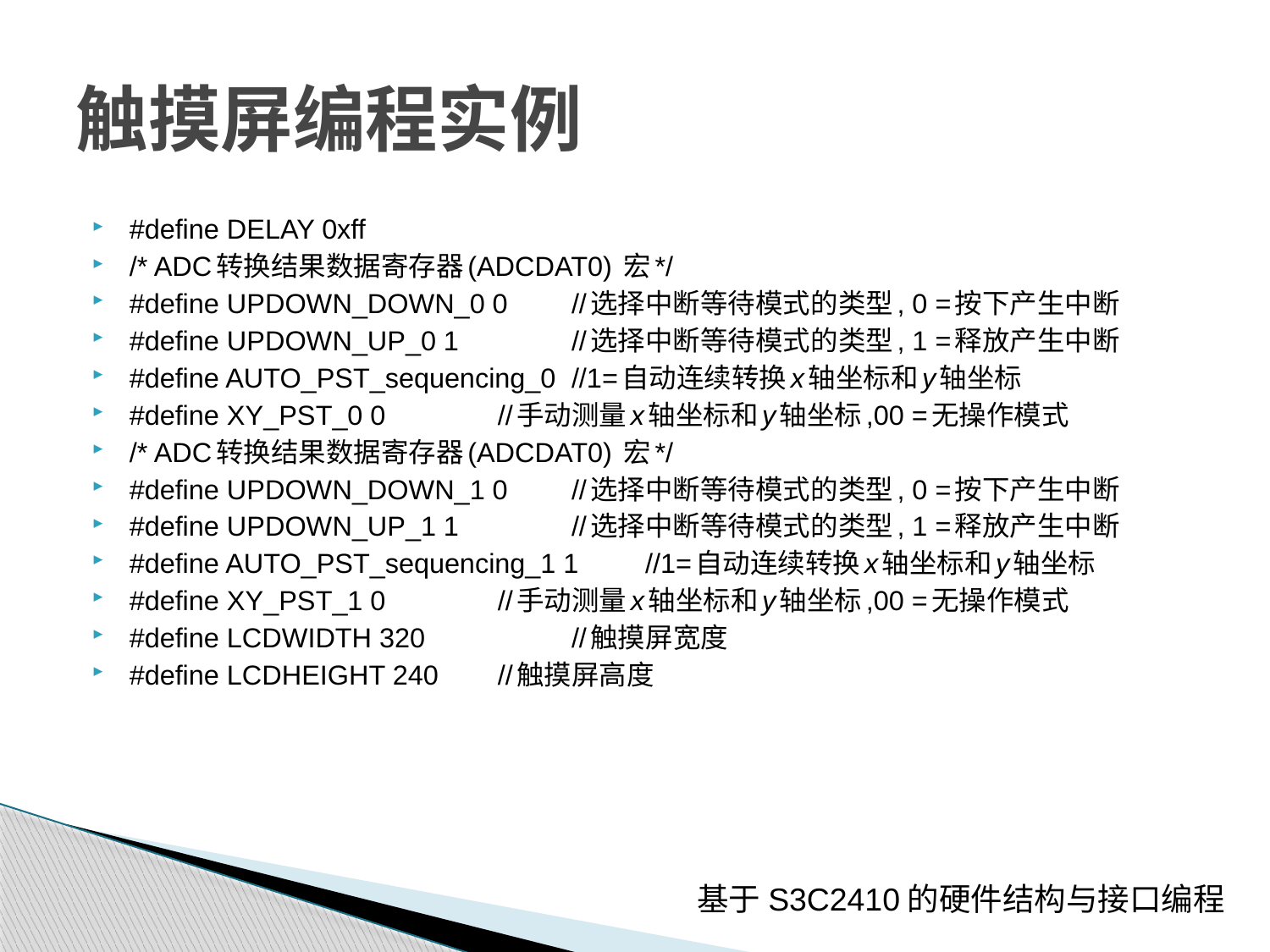

# 触摸屏编程实例
#define DELAY 0xff
/* ADC转换结果数据寄存器(ADCDAT0) 宏*/
#define UPDOWN_DOWN_0 0     	//选择中断等待模式的类型, 0 =按下产生中断
#define UPDOWN_UP_0 1         	//选择中断等待模式的类型, 1 =释放产生中断
#define AUTO_PST_sequencing_0 	//1=自动连续转换x轴坐标和y轴坐标
#define XY_PST_0 0             	//手动测量x轴坐标和y轴坐标,00 =无操作模式
/* ADC转换结果数据寄存器(ADCDAT0) 宏*/
#define UPDOWN_DOWN_1 0      	//选择中断等待模式的类型, 0 =按下产生中断
#define UPDOWN_UP_1 1           	//选择中断等待模式的类型, 1 =释放产生中断
#define AUTO_PST_sequencing_1 1  	//1=自动连续转换x轴坐标和y轴坐标
#define XY_PST_1 0             	//手动测量x轴坐标和y轴坐标,00 =无操作模式
#define LCDWIDTH 320           	//触摸屏宽度
#define LCDHEIGHT 240      	//触摸屏高度

基于S3C2410的硬件结构与接口编程